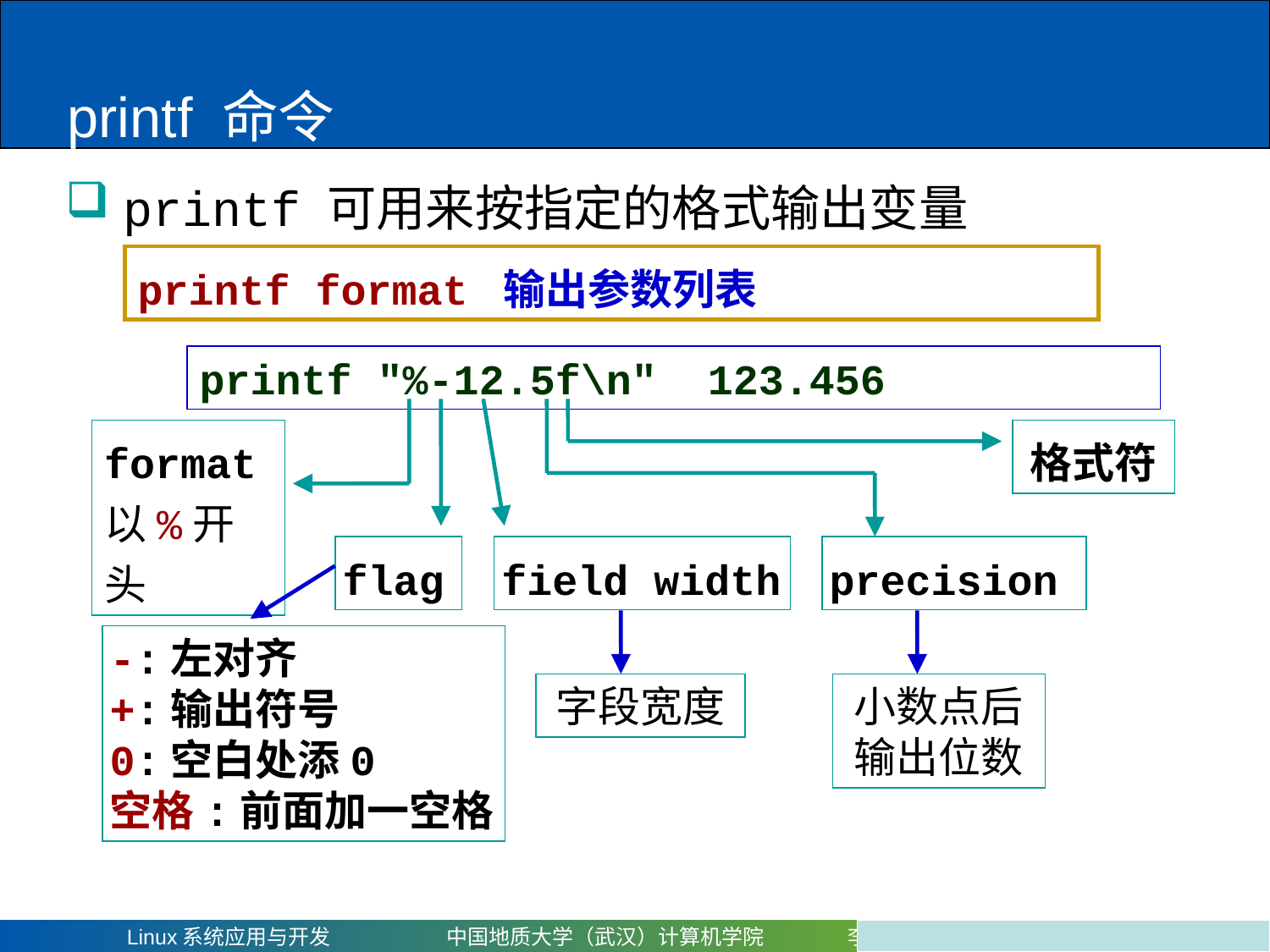

# printf 命令
 printf 可用来按指定的格式输出变量
printf format 输出参数列表
printf "%-12.5f\n"  123.456

format
以%开头
格式符

flag
field width
precision

-:左对齐
+:输出符号
0:空白处添0
空格:前面加一空格
字段宽度
小数点后输出位数